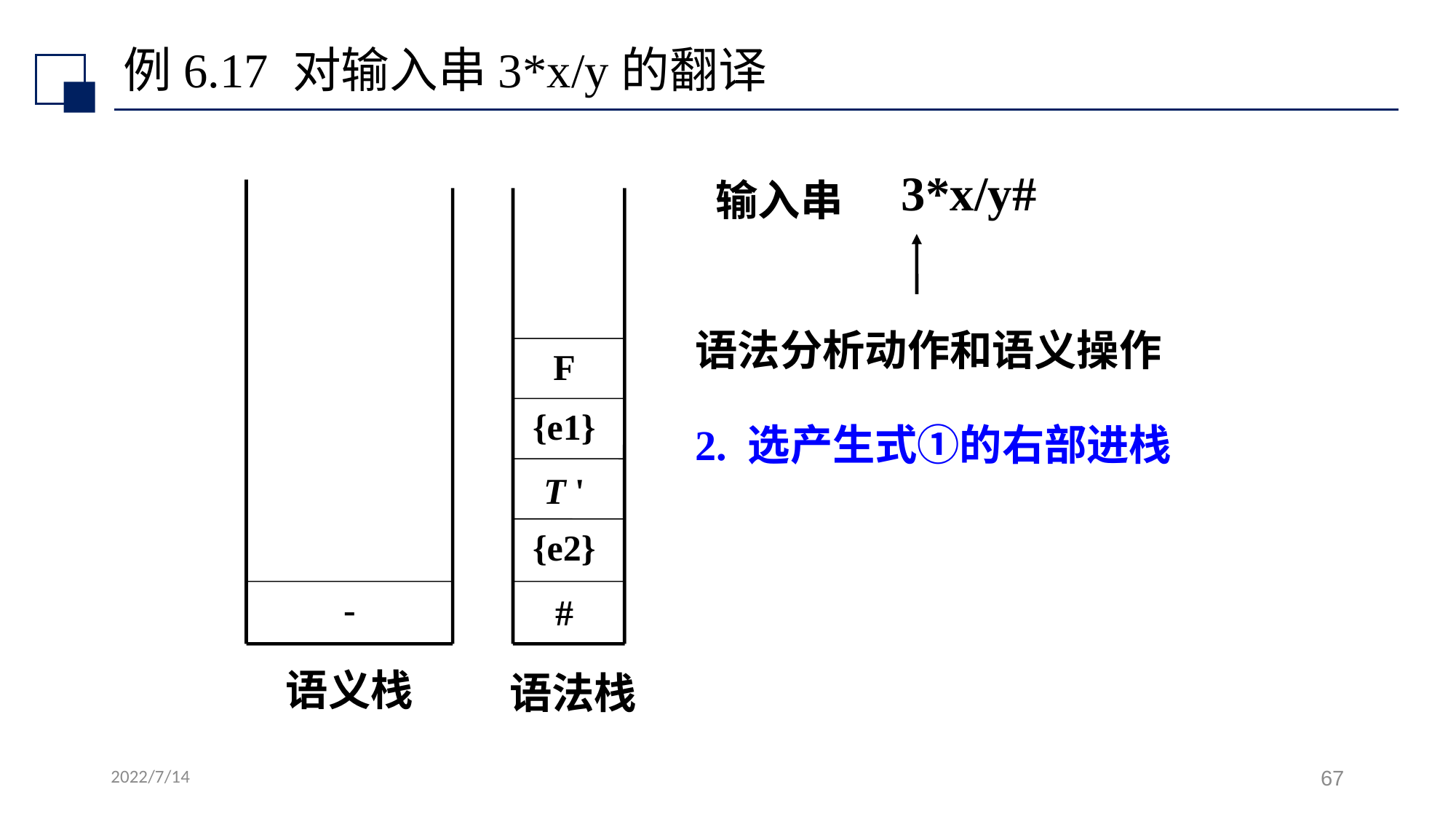

# 例6.17 对输入串3*x/y的翻译
3*x/y#
输入串

语法分析动作和语义操作
F

{e1}

2. 选产生式①的右部进栈

T '
{e2}

-

#

语义栈
语法栈
2022/7/14
67